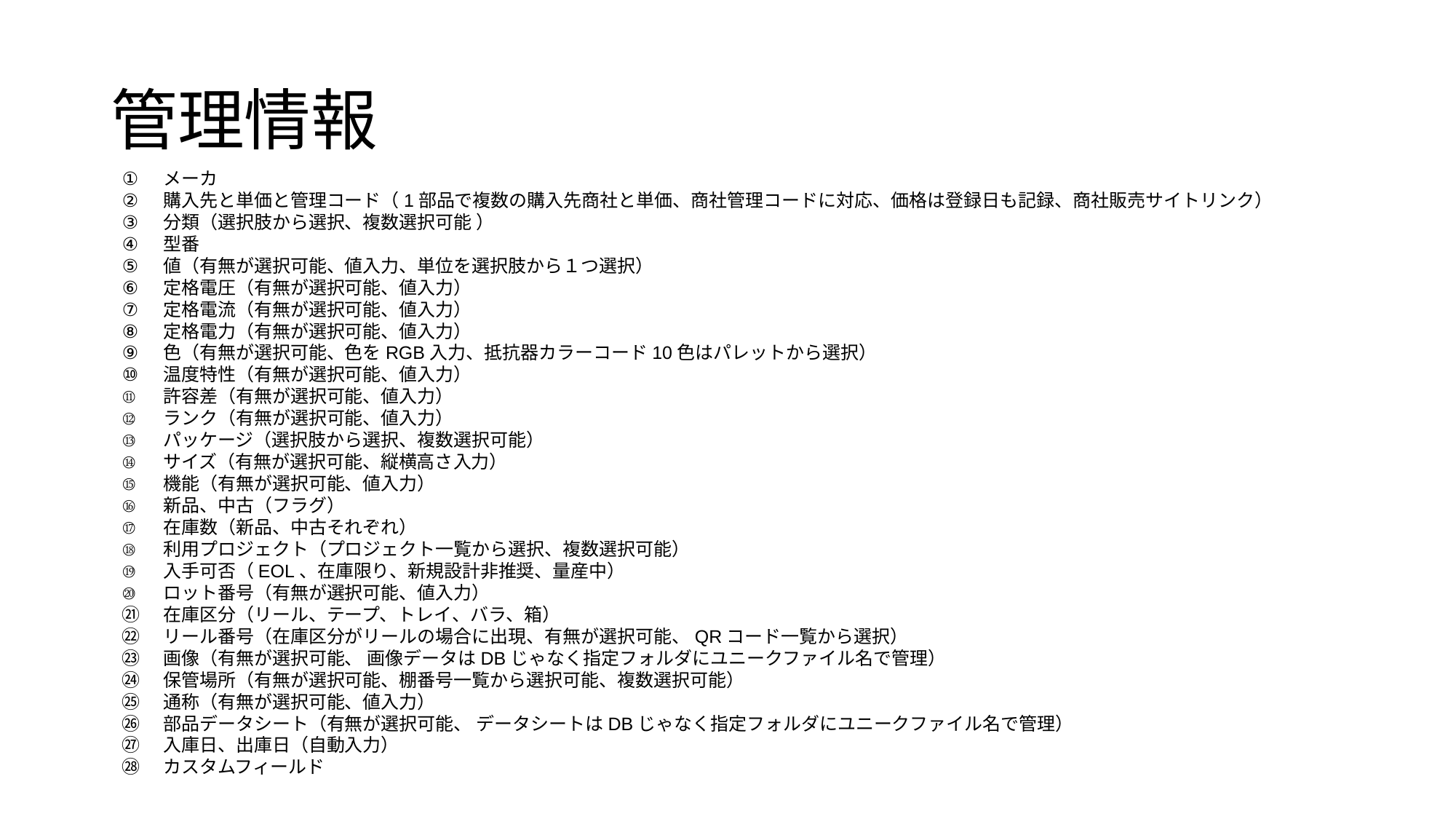

# 管理情報
メーカ
購入先と単価と管理コード（1部品で複数の購入先商社と単価、商社管理コードに対応、価格は登録日も記録、商社販売サイトリンク）
分類（選択肢から選択、複数選択可能 ）
型番
値（有無が選択可能、値入力、単位を選択肢から１つ選択）
定格電圧（有無が選択可能、値入力）
定格電流（有無が選択可能、値入力）
定格電力（有無が選択可能、値入力）
色（有無が選択可能、色をRGB入力、抵抗器カラーコード10色はパレットから選択）
温度特性（有無が選択可能、値入力）
許容差（有無が選択可能、値入力）
ランク（有無が選択可能、値入力）
パッケージ（選択肢から選択、複数選択可能）
サイズ（有無が選択可能、縦横高さ入力）
機能（有無が選択可能、値入力）
新品、中古（フラグ）
在庫数（新品、中古それぞれ）
利用プロジェクト（プロジェクト一覧から選択、複数選択可能）
入手可否（EOL、在庫限り、新規設計非推奨、量産中）
ロット番号（有無が選択可能、値入力）
在庫区分（リール、テープ、トレイ、バラ、箱）
リール番号（在庫区分がリールの場合に出現、有無が選択可能、QRコード一覧から選択）
画像（有無が選択可能、 画像データはDBじゃなく指定フォルダにユニークファイル名で管理）
保管場所（有無が選択可能、棚番号一覧から選択可能、複数選択可能）
通称（有無が選択可能、値入力）
部品データシート（有無が選択可能、 データシートはDBじゃなく指定フォルダにユニークファイル名で管理）
入庫日、出庫日（自動入力）
カスタムフィールド